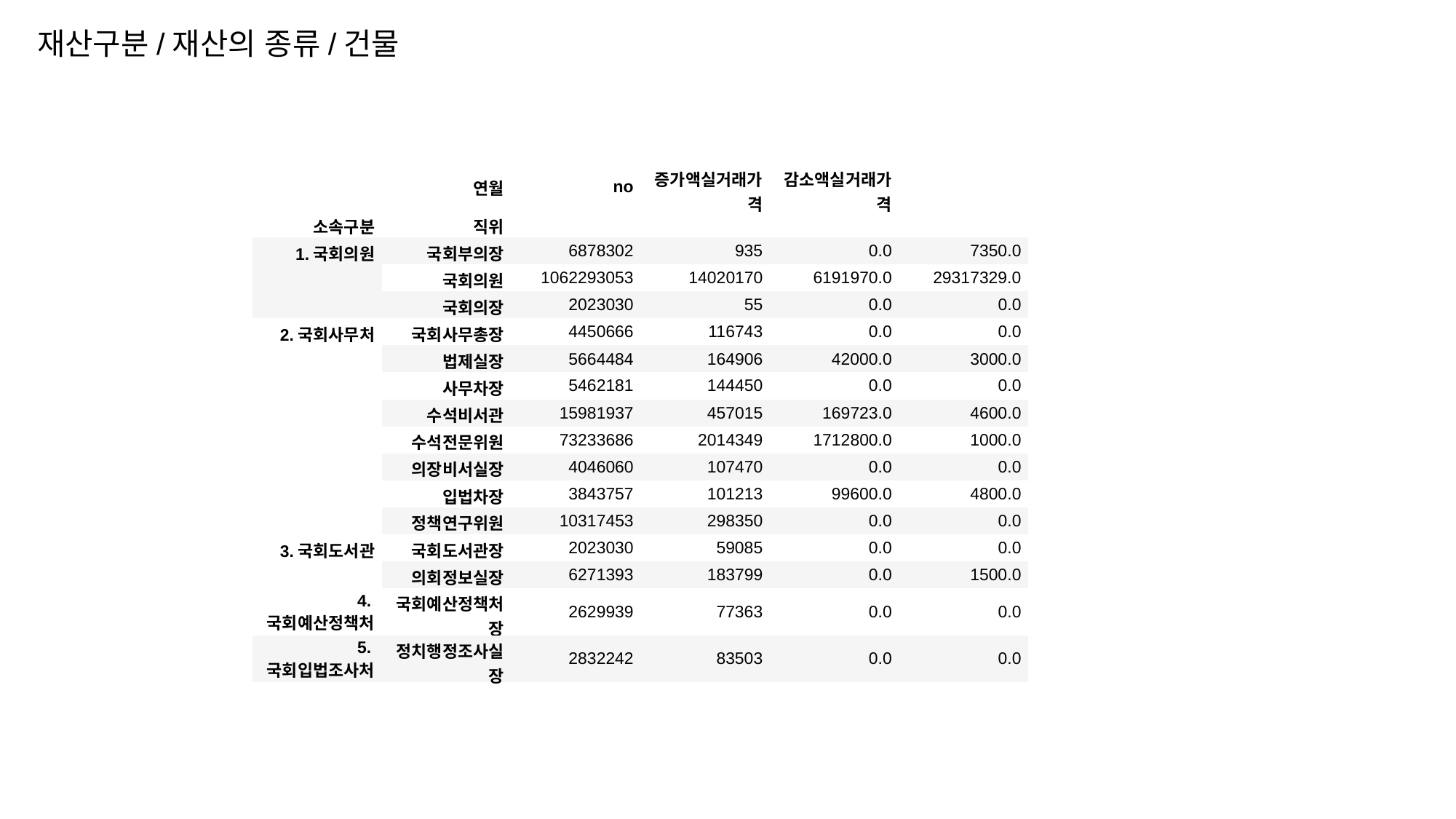

재산구분/재산의 종류/건물
|  | 연월 | no | 증가액실거래가격 | 감소액실거래가격 |  |
| --- | --- | --- | --- | --- | --- |
| 소속구분 | 직위 |  |  |  |  |
| 1.국회의원 | 국회부의장 | 6878302 | 935 | 0.0 | 7350.0 |
|  | 국회의원 | 1062293053 | 14020170 | 6191970.0 | 29317329.0 |
|  | 국회의장 | 2023030 | 55 | 0.0 | 0.0 |
| 2.국회사무처 | 국회사무총장 | 4450666 | 116743 | 0.0 | 0.0 |
|  | 법제실장 | 5664484 | 164906 | 42000.0 | 3000.0 |
|  | 사무차장 | 5462181 | 144450 | 0.0 | 0.0 |
|  | 수석비서관 | 15981937 | 457015 | 169723.0 | 4600.0 |
|  | 수석전문위원 | 73233686 | 2014349 | 1712800.0 | 1000.0 |
|  | 의장비서실장 | 4046060 | 107470 | 0.0 | 0.0 |
|  | 입법차장 | 3843757 | 101213 | 99600.0 | 4800.0 |
|  | 정책연구위원 | 10317453 | 298350 | 0.0 | 0.0 |
| 3.국회도서관 | 국회도서관장 | 2023030 | 59085 | 0.0 | 0.0 |
|  | 의회정보실장 | 6271393 | 183799 | 0.0 | 1500.0 |
| 4.국회예산정책처 | 국회예산정책처장 | 2629939 | 77363 | 0.0 | 0.0 |
| 5.국회입법조사처 | 정치행정조사실장 | 2832242 | 83503 | 0.0 | 0.0 |